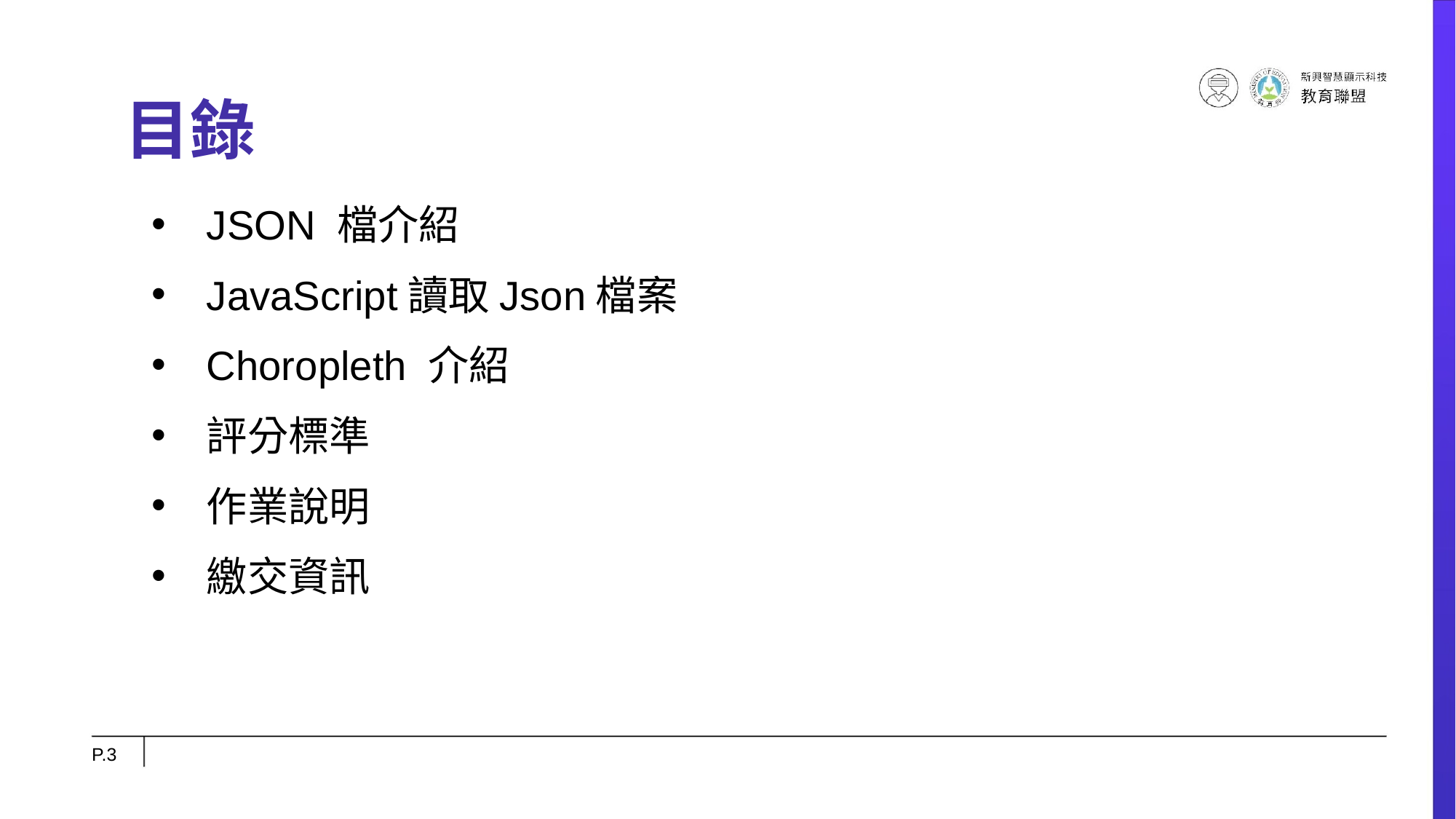

# 目錄
JSON 檔介紹
JavaScript讀取Json檔案
Choropleth 介紹
評分標準
作業說明
繳交資訊
P.3